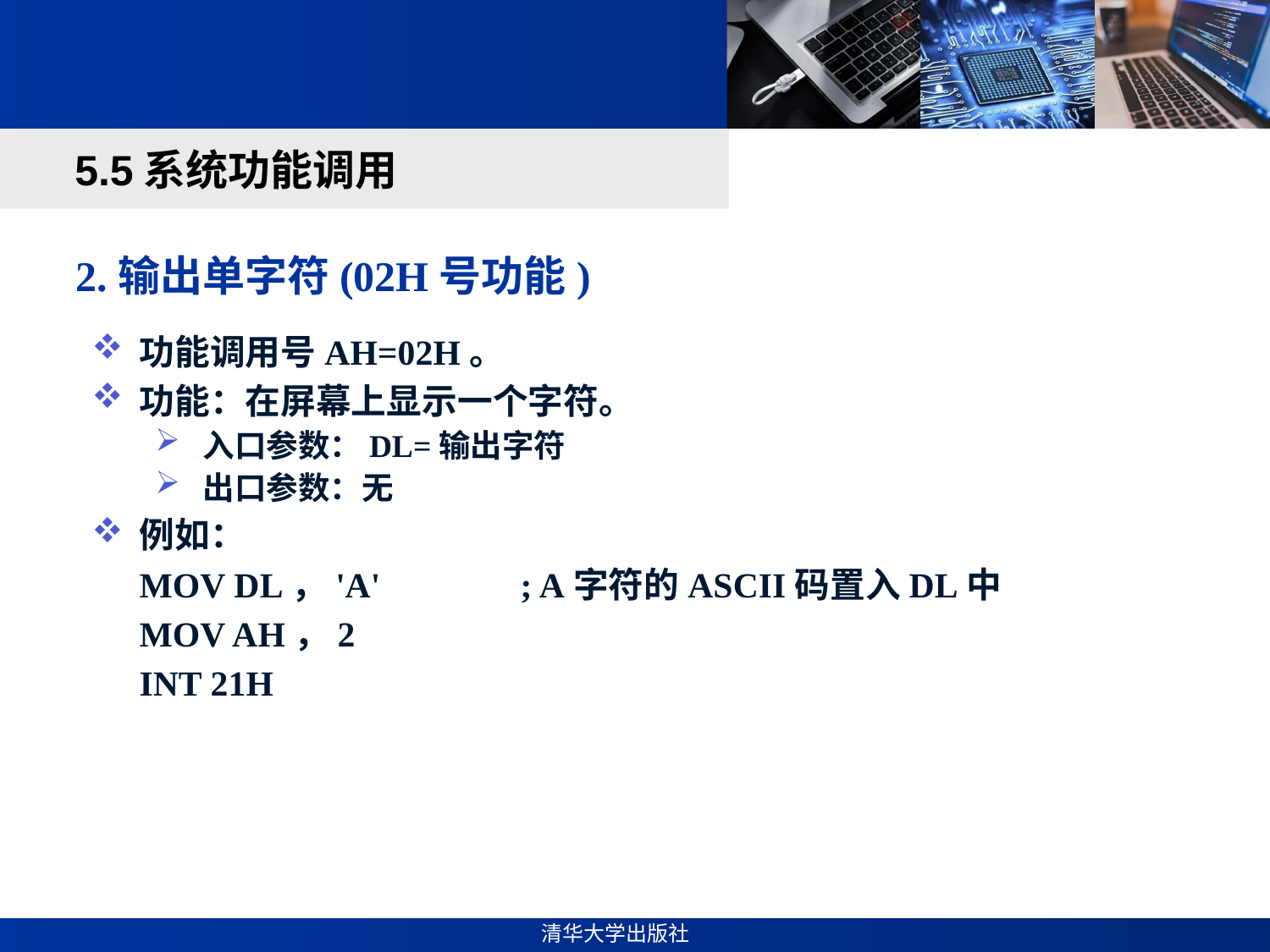

#
5.5系统功能调用

2.输出单字符(02H号功能)
功能调用号AH=02H。
功能：在屏幕上显示一个字符。
入口参数：DL=输出字符
出口参数：无
例如：
	MOV DL，'A'		; A字符的ASCII码置入DL中
	MOV AH，2
	INT 21H